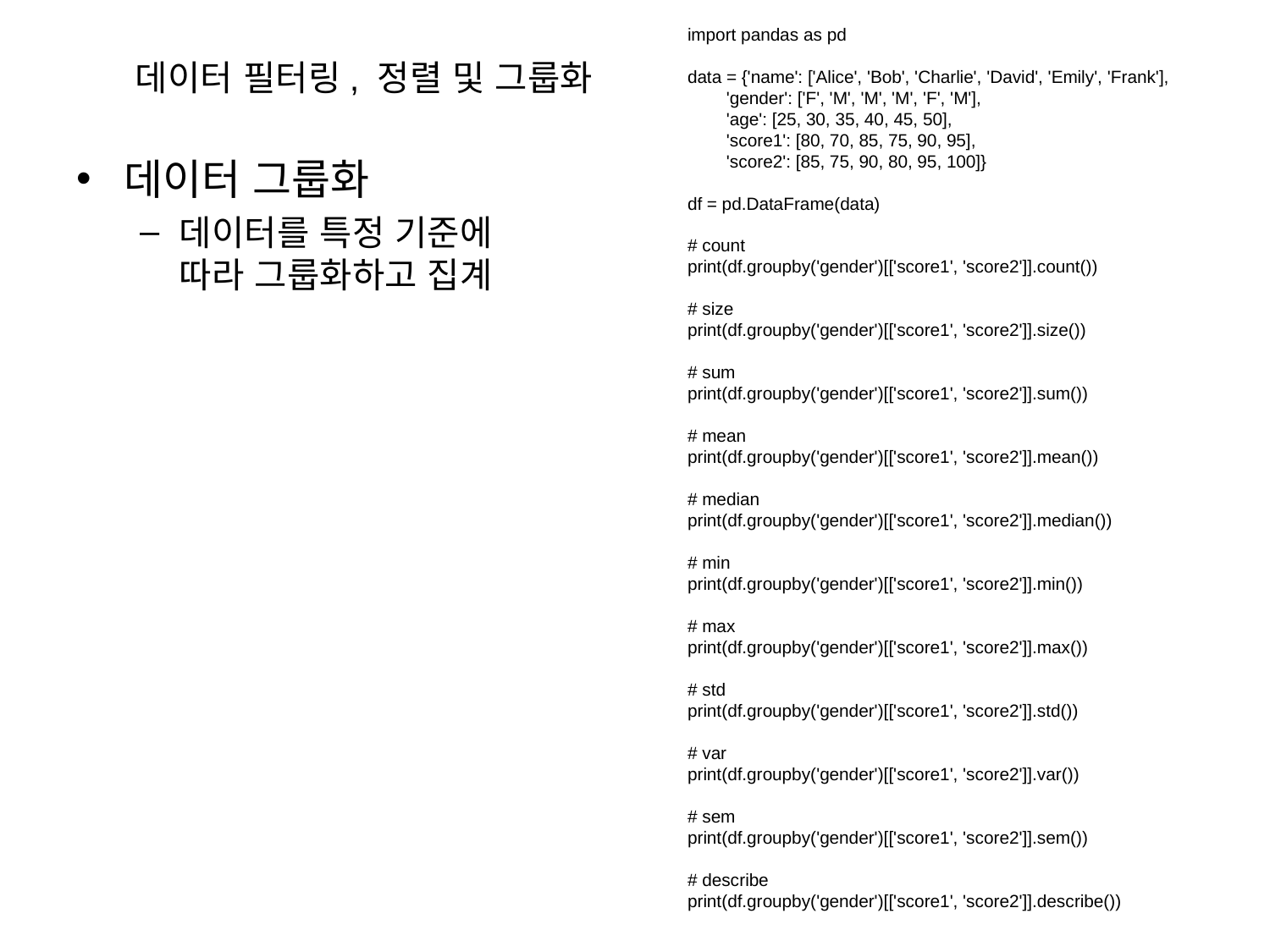

import pandas as pd

data = {'name': ['Alice', 'Bob', 'Charlie', 'David', 'Emily', 'Frank'],
        'gender': ['F', 'M', 'M', 'M', 'F', 'M'],
        'age': [25, 30, 35, 40, 45, 50],
        'score1': [80, 70, 85, 75, 90, 95],
        'score2': [85, 75, 90, 80, 95, 100]}

df = pd.DataFrame(data)

# count
print(df.groupby('gender')[['score1', 'score2']].count())

# size
print(df.groupby('gender')[['score1', 'score2']].size())

# sum
print(df.groupby('gender')[['score1', 'score2']].sum())

# mean
print(df.groupby('gender')[['score1', 'score2']].mean())

# median
print(df.groupby('gender')[['score1', 'score2']].median())

# min
print(df.groupby('gender')[['score1', 'score2']].min())

# max
print(df.groupby('gender')[['score1', 'score2']].max())

# std
print(df.groupby('gender')[['score1', 'score2']].std())

# var
print(df.groupby('gender')[['score1', 'score2']].var())

# sem
print(df.groupby('gender')[['score1', 'score2']].sem())

# describe
print(df.groupby('gender')[['score1', 'score2']].describe())
# 데이터 필터링, 정렬 및 그룹화
데이터 그룹화
데이터를 특정 기준에 따라 그룹화하고 집계